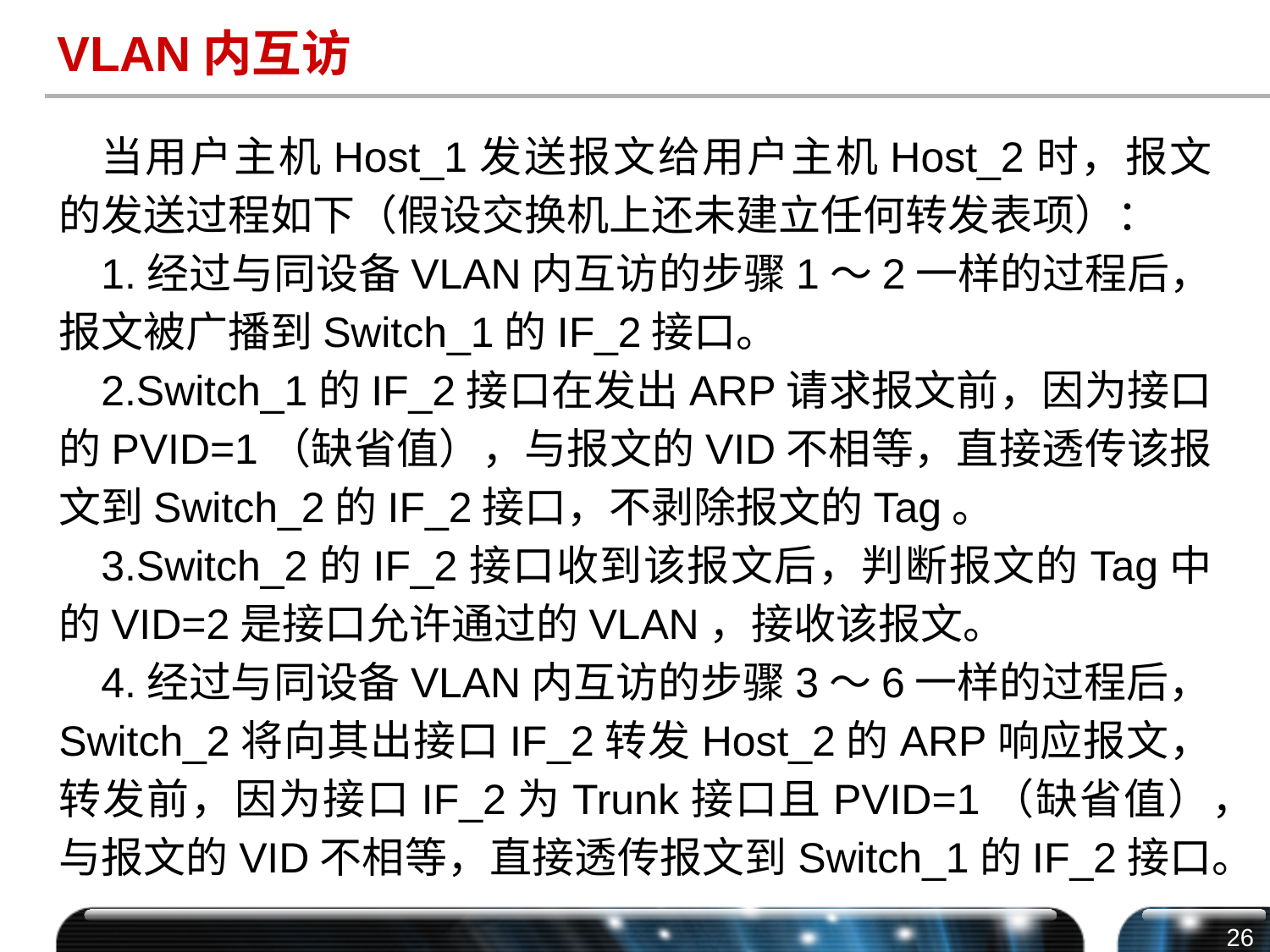

# VLAN内互访
当用户主机Host_1发送报文给用户主机Host_2时，报文的发送过程如下（假设交换机上还未建立任何转发表项）：
1.经过与同设备VLAN内互访的步骤1～2一样的过程后，报文被广播到Switch_1的IF_2接口。
2.Switch_1的IF_2接口在发出ARP请求报文前，因为接口的PVID=1（缺省值），与报文的VID不相等，直接透传该报文到Switch_2的IF_2接口，不剥除报文的Tag。
3.Switch_2的IF_2接口收到该报文后，判断报文的Tag中的VID=2是接口允许通过的VLAN，接收该报文。
4.经过与同设备VLAN内互访的步骤3～6一样的过程后，Switch_2将向其出接口IF_2转发Host_2的ARP响应报文，转发前，因为接口IF_2为Trunk接口且PVID=1（缺省值），与报文的VID不相等，直接透传报文到Switch_1的IF_2接口。